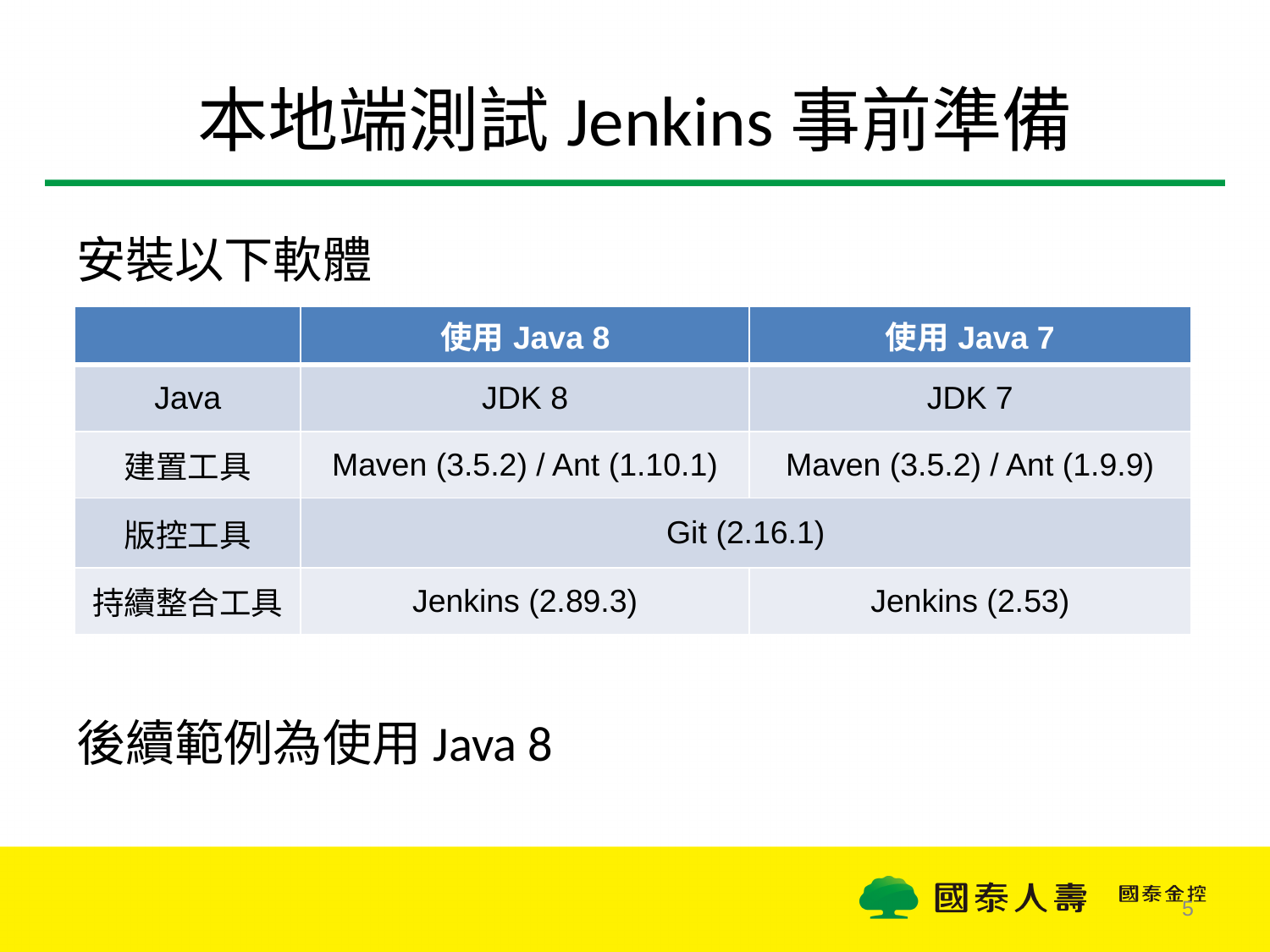

# 本地端測試Jenkins事前準備

安裝以下軟體

後續範例為使用Java 8
|  | 使用Java 8 | 使用Java 7 |
| --- | --- | --- |
| Java | JDK 8 | JDK 7 |
| 建置工具 | Maven (3.5.2) / Ant (1.10.1) | Maven (3.5.2) / Ant (1.9.9) |
| 版控工具 | Git (2.16.1) |  |
| 持續整合工具 | Jenkins (2.89.3) | Jenkins (2.53) |
5